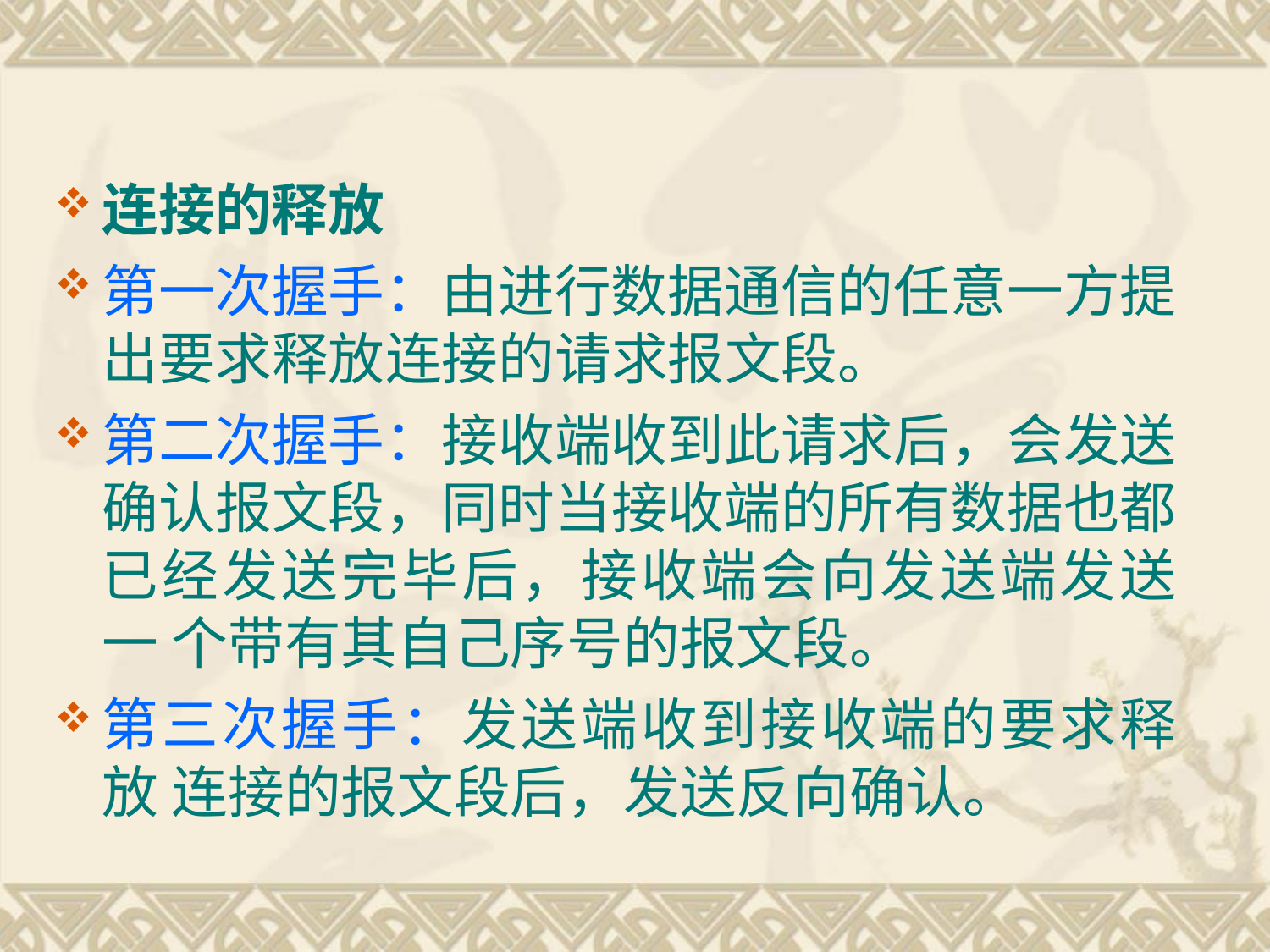

连接的释放
第一次握手：由进行数据通信的任意一方提 出要求释放连接的请求报文段。
第二次握手：接收端收到此请求后，会发送 确认报文段，同时当接收端的所有数据也都 已经发送完毕后，接收端会向发送端发送一 个带有其自己序号的报文段。
第三次握手：发送端收到接收端的要求释放 连接的报文段后，发送反向确认。